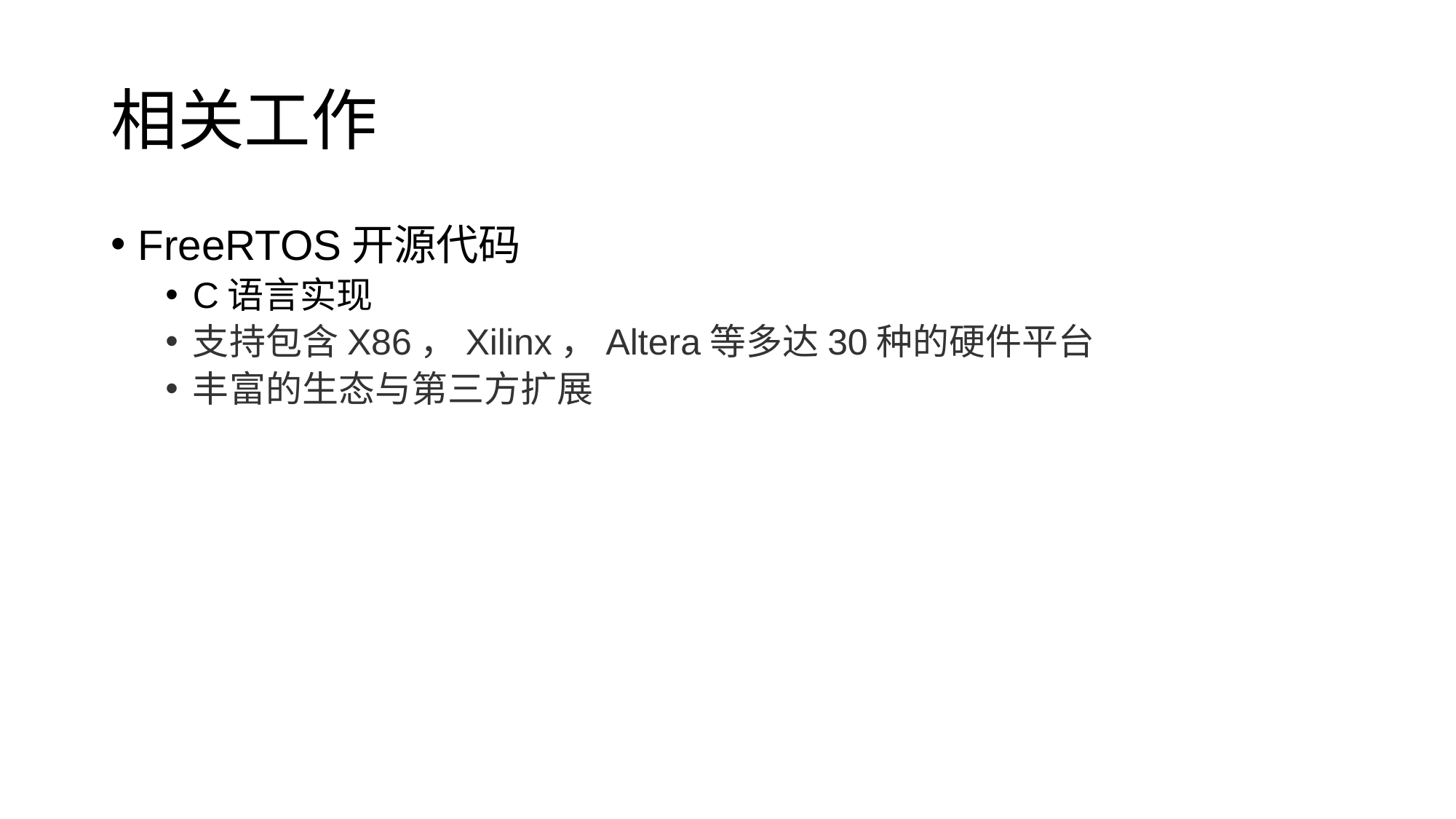

# 相关工作
FreeRTOS开源代码
C语言实现
支持包含X86，Xilinx，Altera等多达30种的硬件平台
丰富的生态与第三方扩展